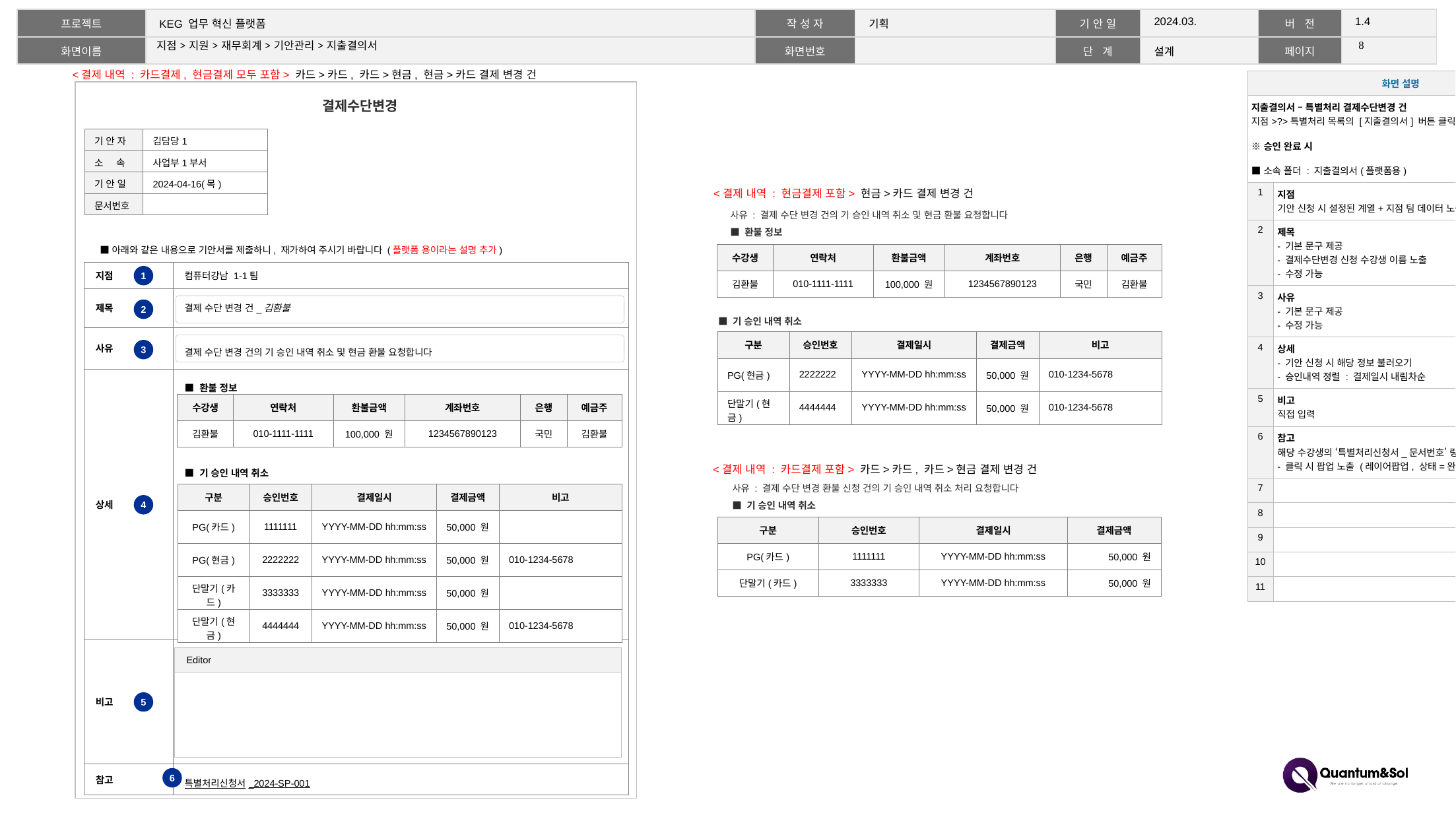

8

# 지점>지원>재무회계>기안관리>지출결의서
<결제 내역 : 카드결제, 현금결제 모두 포함> 카드>카드, 카드>현금, 현금>카드 결제 변경 건
| 화면 설명 |  |
| --- | --- |
| 지출결의서 – 특별처리 결제수단변경 건 지점>?>특별처리 목록의 [지출결의서] 버튼 클릭했을 때 호출 ※승인 완료 시 ■소속 폴더 : 지출결의서(플랫폼용) |  |
| 1 | 지점 기안 신청 시 설정된 계열+지점 팀 데이터 노출 |
| 2 | 제목 - 기본 문구 제공 - 결제수단변경 신청 수강생 이름 노출 - 수정 가능 |
| 3 | 사유 - 기본 문구 제공 - 수정 가능 |
| 4 | 상세 - 기안 신청 시 해당 정보 불러오기 - 승인내역 정렬 : 결제일시 내림차순 |
| 5 | 비고 직접 입력 |
| 6 | 참고 해당 수강생의 ‘특별처리신청서\_문서번호’ 링크 - 클릭 시 팝업 노출 (레이어팝업, 상태=완료) |
| 7 |  |
| 8 |  |
| 9 |  |
| 10 |  |
| 11 |  |
결제수단변경
| 기 안 자 | 김담당1 |
| --- | --- |
| 소 속 | 사업부1부서 |
| 기 안 일 | 2024-04-16(목) |
| 문서번호 |  |
<결제 내역 : 현금결제 포함> 현금>카드 결제 변경 건
사유 : 결제 수단 변경 건의 기 승인 내역 취소 및 현금 환불 요청합니다
■ 환불 정보
■아래와 같은 내용으로 기안서를 제출하니, 재가하여 주시기 바랍니다 (플랫폼 용이라는 설명 추가)
| 수강생 | 연락처 | 환불금액 | 계좌번호 | 은행 | 예금주 |
| --- | --- | --- | --- | --- | --- |
| 김환불 | 010-1111-1111 | 100,000 원 | 1234567890123 | 국민 | 김환불 |
| 지점 | 컴퓨터강남 1-1팀 |
| --- | --- |
| 제목 | 결제 수단 변경 건\_김환불 |
| 사유 | 결제 수단 변경 건의 기 승인 내역 취소 및 현금 환불 요청합니다 |
| 상세 | ■ 환불 정보 ■ 기 승인 내역 취소 |
| 비고 |  |
| 참고 | 특별처리신청서\_2024-SP-001 |
1

2
■ 기 승인 내역 취소
| 구분 | 승인번호 | 결제일시 | 결제금액 | 비고 |
| --- | --- | --- | --- | --- |
| PG(현금) | 2222222 | YYYY-MM-DD hh:mm:ss | 50,000 원 | 010-1234-5678 |
| 단말기(현금) | 4444444 | YYYY-MM-DD hh:mm:ss | 50,000 원 | 010-1234-5678 |

3
| 수강생 | 연락처 | 환불금액 | 계좌번호 | 은행 | 예금주 |
| --- | --- | --- | --- | --- | --- |
| 김환불 | 010-1111-1111 | 100,000 원 | 1234567890123 | 국민 | 김환불 |
<결제 내역 : 카드결제 포함> 카드>카드, 카드>현금 결제 변경 건
사유 : 결제 수단 변경 환불 신청 건의 기 승인 내역 취소 처리 요청합니다
■ 기 승인 내역 취소
| 구분 | 승인번호 | 결제일시 | 결제금액 | 비고 |
| --- | --- | --- | --- | --- |
| PG(카드) | 1111111 | YYYY-MM-DD hh:mm:ss | 50,000 원 |  |
| PG(현금) | 2222222 | YYYY-MM-DD hh:mm:ss | 50,000 원 | 010-1234-5678 |
| 단말기(카드) | 3333333 | YYYY-MM-DD hh:mm:ss | 50,000 원 |  |
| 단말기(현금) | 4444444 | YYYY-MM-DD hh:mm:ss | 50,000 원 | 010-1234-5678 |
4
| 구분 | 승인번호 | 결제일시 | 결제금액 |
| --- | --- | --- | --- |
| PG(카드) | 1111111 | YYYY-MM-DD hh:mm:ss | 50,000 원 |
| 단말기(카드) | 3333333 | YYYY-MM-DD hh:mm:ss | 50,000 원 |

Editor
5
6